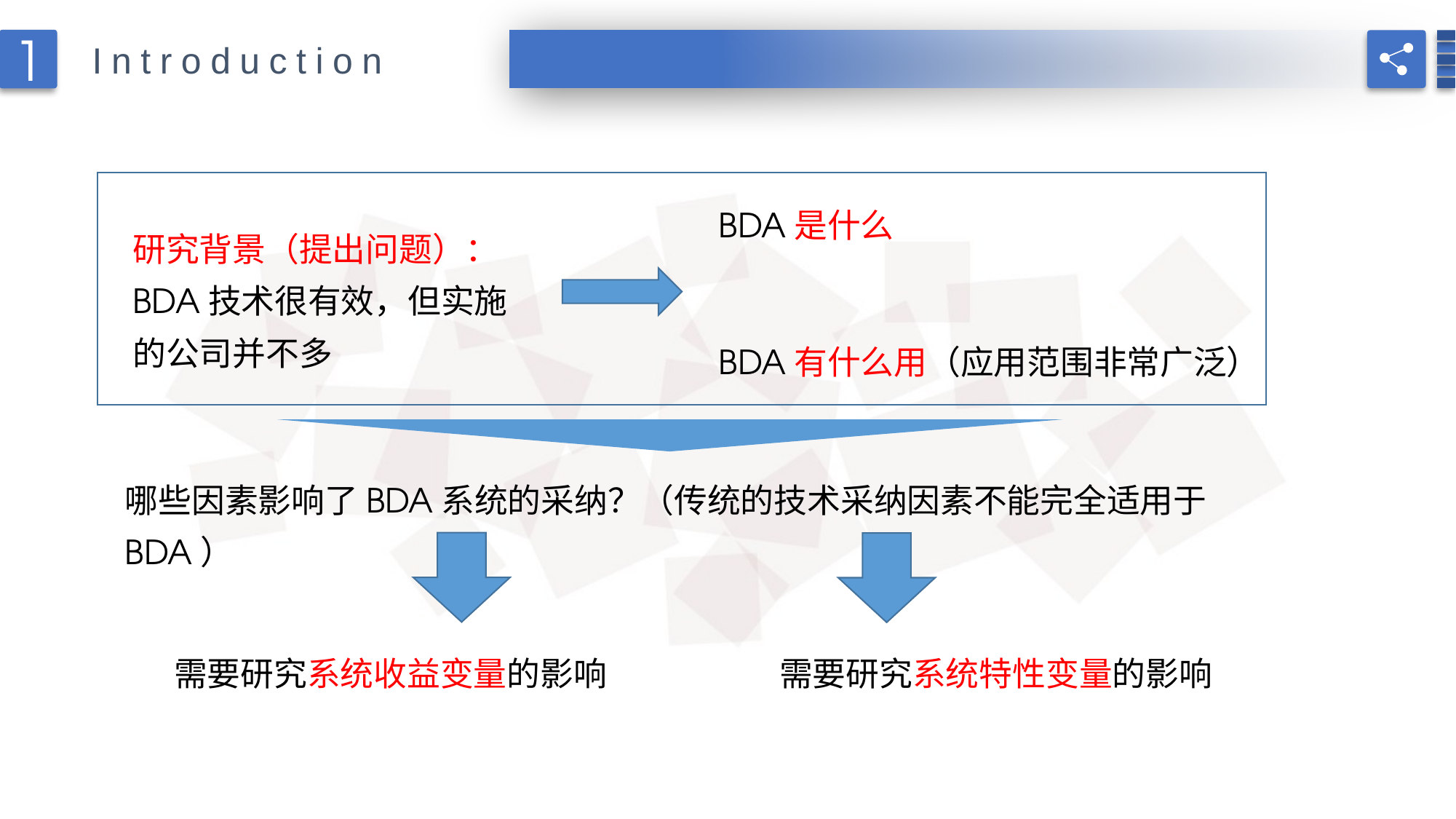

1

Introduction

BDA是什么
研究背景（提出问题）：
BDA技术很有效，但实施的公司并不多

BDA有什么用（应用范围非常广泛）

哪些因素影响了BDA系统的采纳？（传统的技术采纳因素不能完全适用于BDA）

需要研究系统收益变量的影响
需要研究系统特性变量的影响